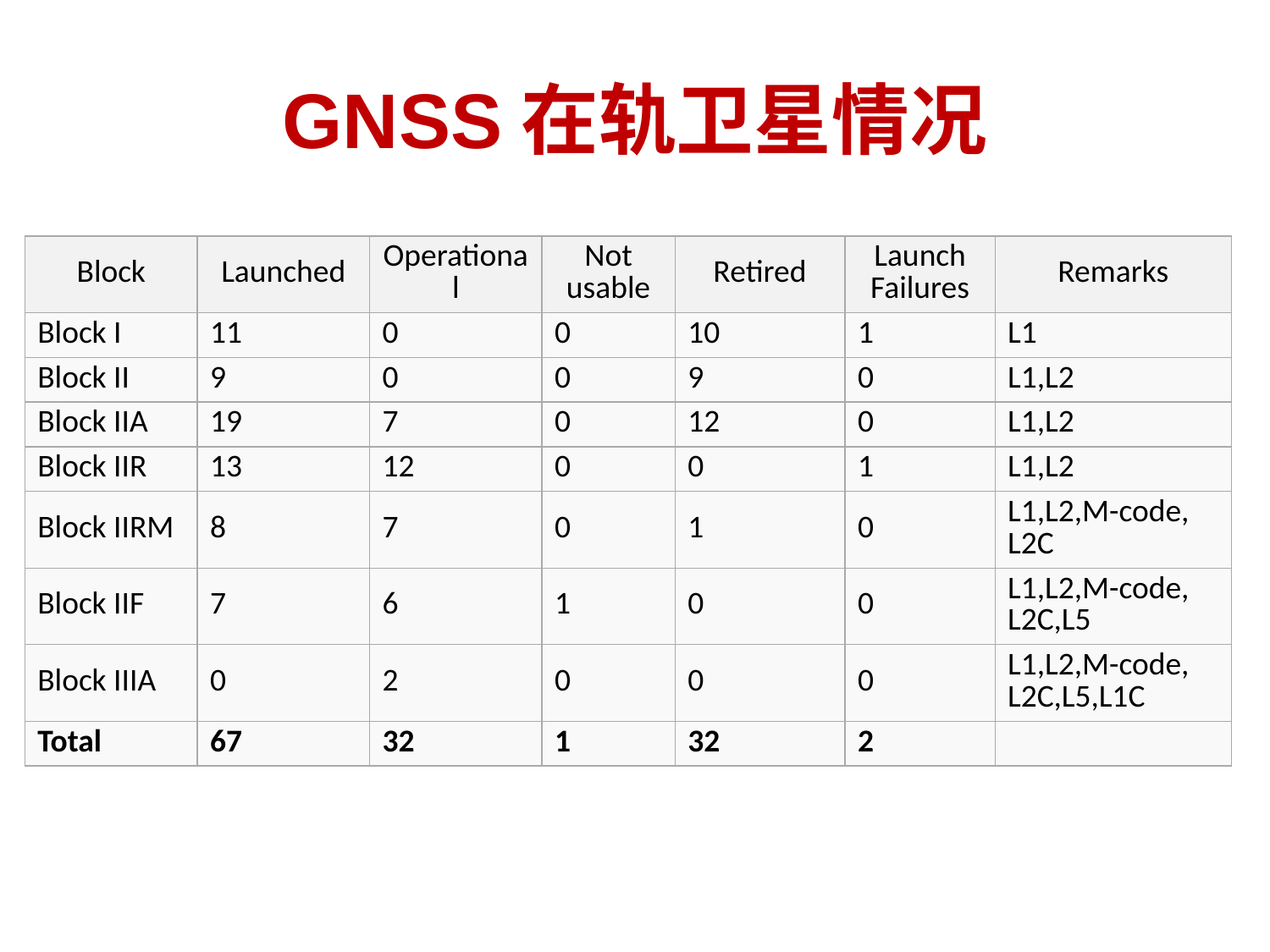

# GNSS在轨卫星情况
| Block | Launched | Operational | Not usable | Retired | Launch Failures | Remarks |
| --- | --- | --- | --- | --- | --- | --- |
| Block I | 11 | 0 | 0 | 10 | 1 | L1 |
| Block II | 9 | 0 | 0 | 9 | 0 | L1,L2 |
| Block IIA | 19 | 7 | 0 | 12 | 0 | L1,L2 |
| Block IIR | 13 | 12 | 0 | 0 | 1 | L1,L2 |
| Block IIRM | 8 | 7 | 0 | 1 | 0 | L1,L2,M-code, L2C |
| Block IIF | 7 | 6 | 1 | 0 | 0 | L1,L2,M-code, L2C,L5 |
| Block IIIA | 0 | 2 | 0 | 0 | 0 | L1,L2,M-code, L2C,L5,L1C |
| Total | 67 | 32 | 1 | 32 | 2 |  |